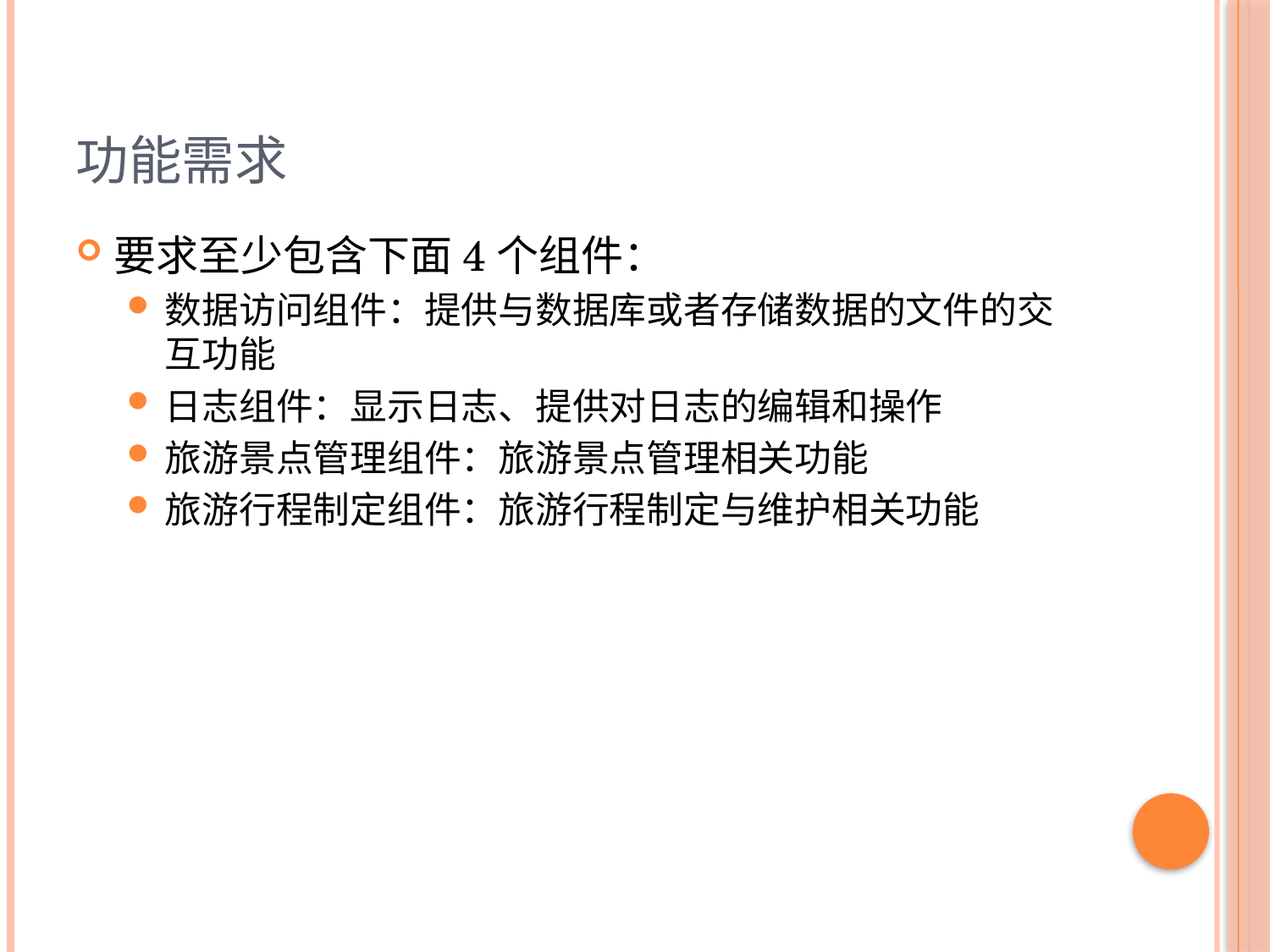

# 功能需求
要求至少包含下面4个组件：
数据访问组件：提供与数据库或者存储数据的文件的交互功能
日志组件：显示日志、提供对日志的编辑和操作
旅游景点管理组件：旅游景点管理相关功能
旅游行程制定组件：旅游行程制定与维护相关功能